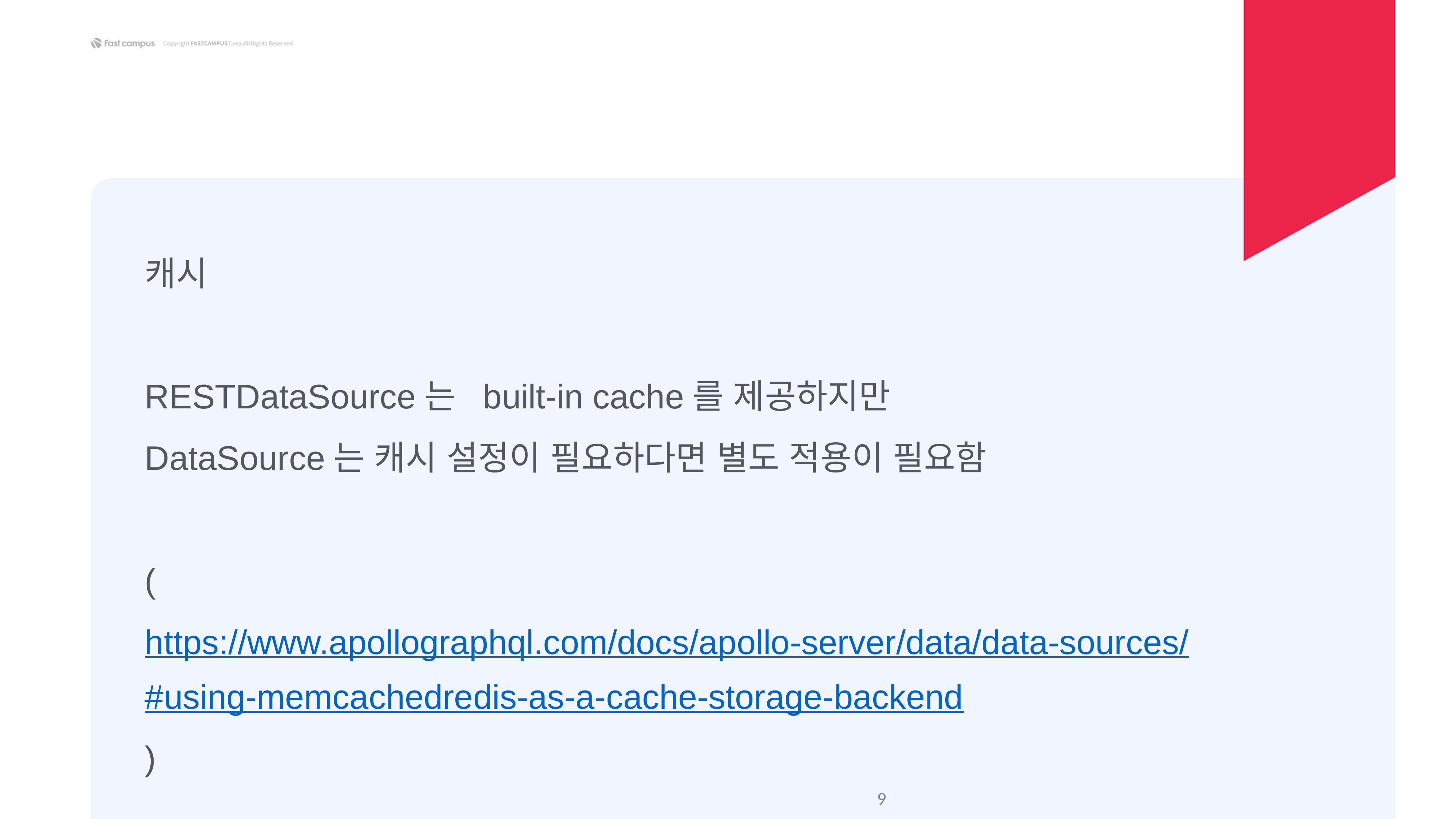

캐시

RESTDataSource는  built-in cache를 제공하지만
DataSource는 캐시 설정이 필요하다면 별도 적용이 필요함

(https://www.apollographql.com/docs/apollo-server/data/data-sources/#using-memcachedredis-as-a-cache-storage-backend)

9